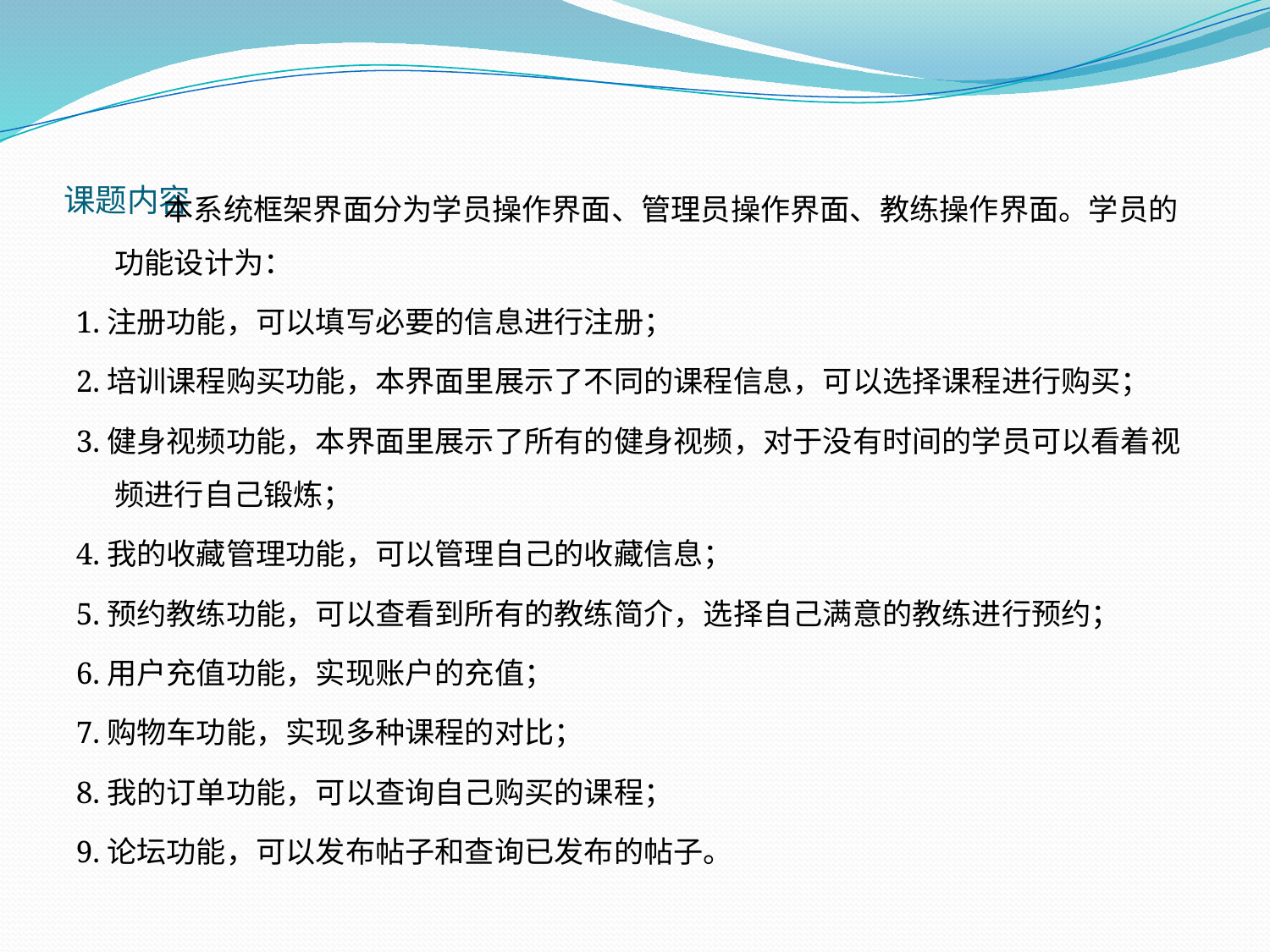

# 课题内容
            本系统框架界面分为学员操作界面、管理员操作界面、教练操作界面。学员的功能设计为：
1.注册功能，可以填写必要的信息进行注册；
2.培训课程购买功能，本界面里展示了不同的课程信息，可以选择课程进行购买；
3.健身视频功能，本界面里展示了所有的健身视频，对于没有时间的学员可以看着视频进行自己锻炼；
4.我的收藏管理功能，可以管理自己的收藏信息；
5.预约教练功能，可以查看到所有的教练简介，选择自己满意的教练进行预约；
6.用户充值功能，实现账户的充值；
7.购物车功能，实现多种课程的对比；
8.我的订单功能，可以查询自己购买的课程；
9.论坛功能，可以发布帖子和查询已发布的帖子。